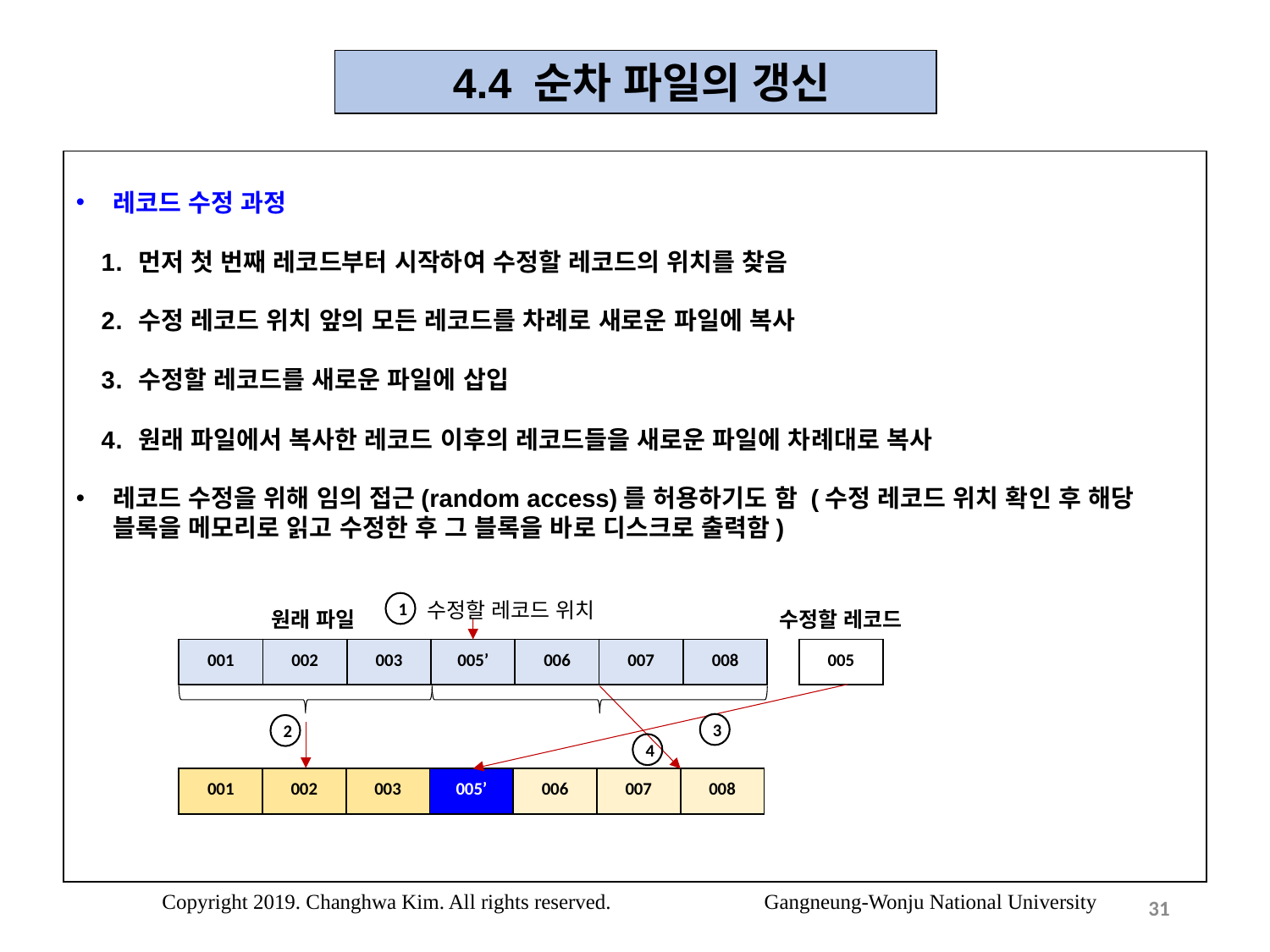

4.4 순차 파일의 갱신

레코드 수정 과정

먼저 첫 번째 레코드부터 시작하여 수정할 레코드의 위치를 찾음

수정 레코드 위치 앞의 모든 레코드를 차례로 새로운 파일에 복사

수정할 레코드를 새로운 파일에 삽입

원래 파일에서 복사한 레코드 이후의 레코드들을 새로운 파일에 차례대로 복사

레코드 수정을 위해 임의 접근(random access)를 허용하기도 함 (수정 레코드 위치 확인 후 해당 블록을 메모리로 읽고 수정한 후 그 블록을 바로 디스크로 출력함)

수정할 레코드 위치
1
수정할 레코드
원래 파일
| 001 | 002 | 003 | 005’ | 006 | 007 | 008 |
| --- | --- | --- | --- | --- | --- | --- |
| 005 |
| --- |
3
2
4
| 001 | 002 | 003 | 005’ | 006 | 007 | 008 |
| --- | --- | --- | --- | --- | --- | --- |
Copyright 2019. Changhwa Kim. All rights reserved.                             Gangneung-Wonju National University
31